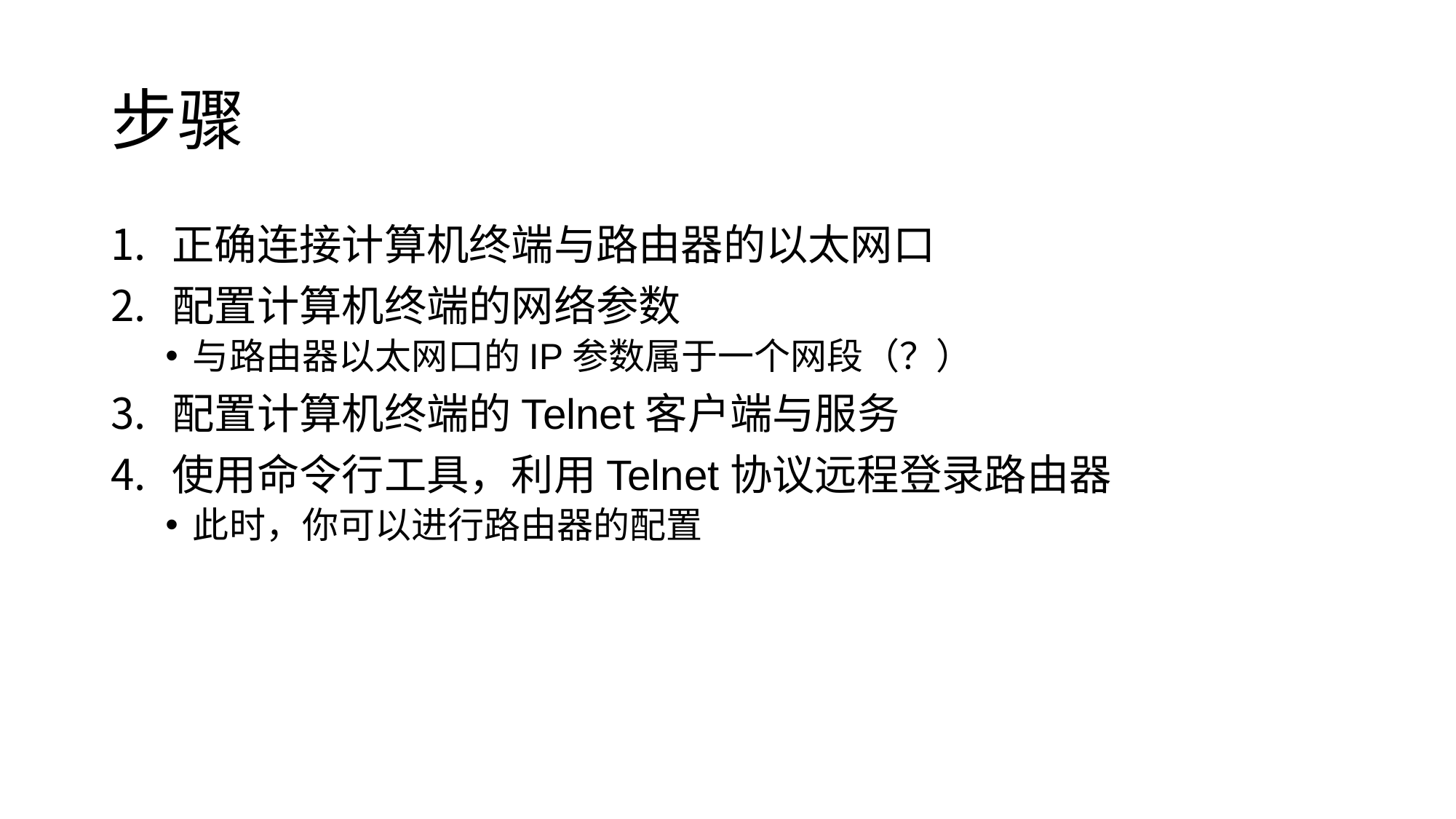

# 步骤
正确连接计算机终端与路由器的以太网口
配置计算机终端的网络参数
与路由器以太网口的IP参数属于一个网段（？）
配置计算机终端的Telnet客户端与服务
使用命令行工具，利用Telnet协议远程登录路由器
此时，你可以进行路由器的配置